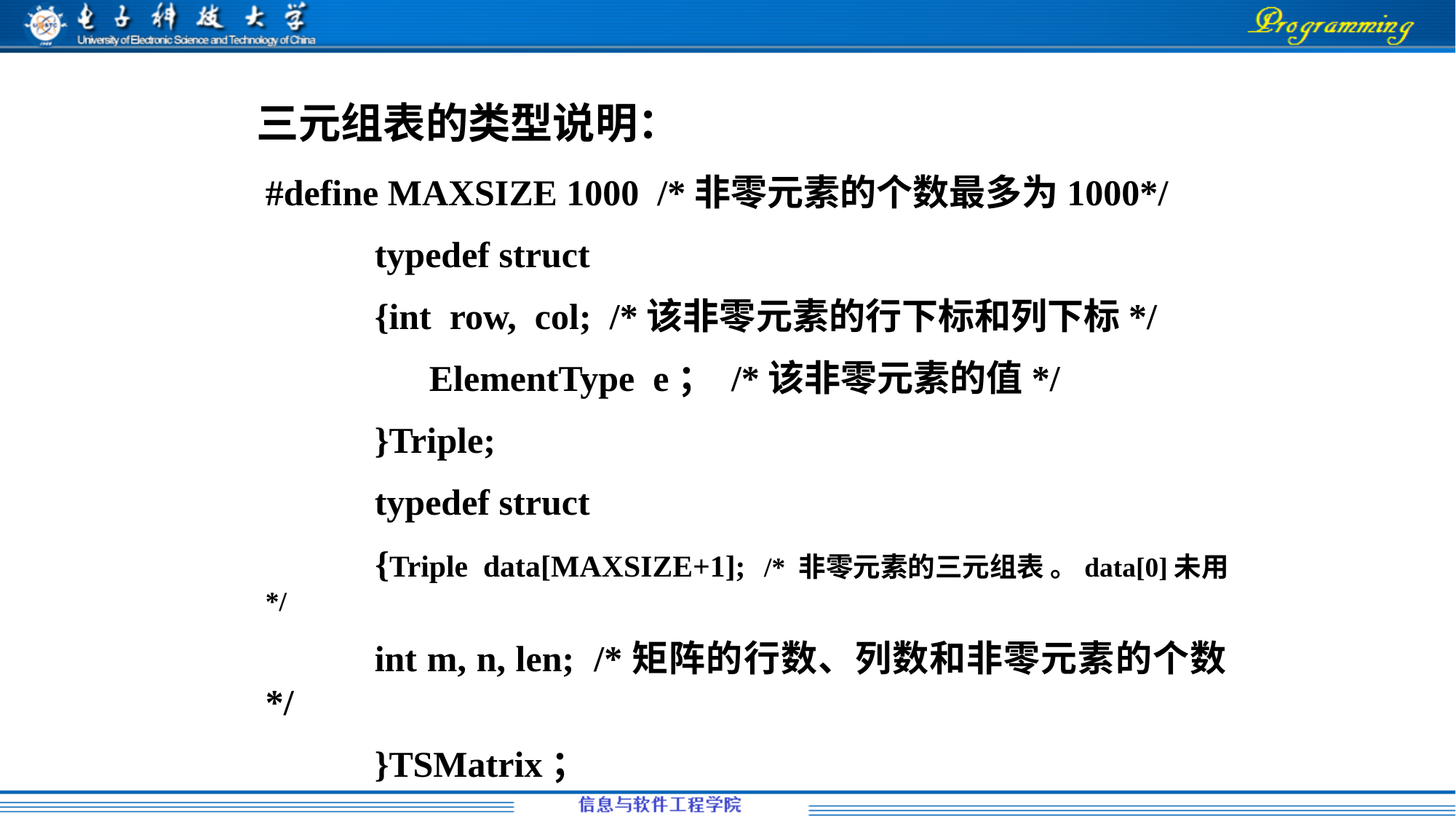

三元组表的类型说明：
#define MAXSIZE 1000  /*非零元素的个数最多为1000*/
	typedef struct
	{int  row,  col;  /*该非零元素的行下标和列下标*/
                  ElementType  e； /*该非零元素的值*/
	}Triple;
	typedef struct
            {Triple  data[MAXSIZE+1];  /* 非零元素的三元组表 。data[0]未用*/
	int m, n, len;  /*矩阵的行数、列数和非零元素的个数*/
            }TSMatrix；